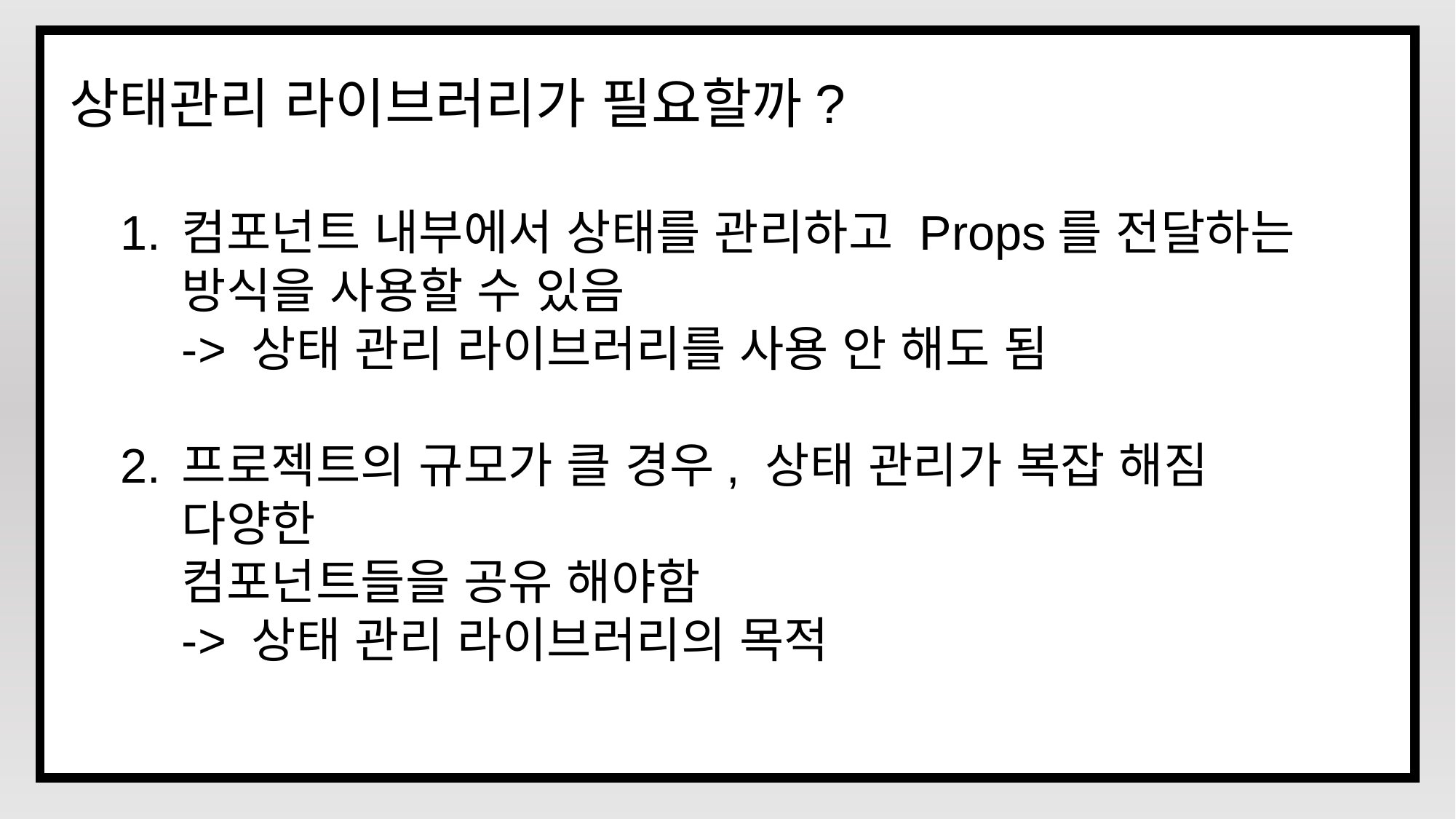

상태관리 라이브러리가 필요할까?
컴포넌트 내부에서 상태를 관리하고 Props를 전달하는
방식을 사용할 수 있음
-> 상태 관리 라이브러리를 사용 안 해도 됨

프로젝트의 규모가 클 경우, 상태 관리가 복잡 해짐 다양한
컴포넌트들을 공유 해야함
-> 상태 관리 라이브러리의 목적